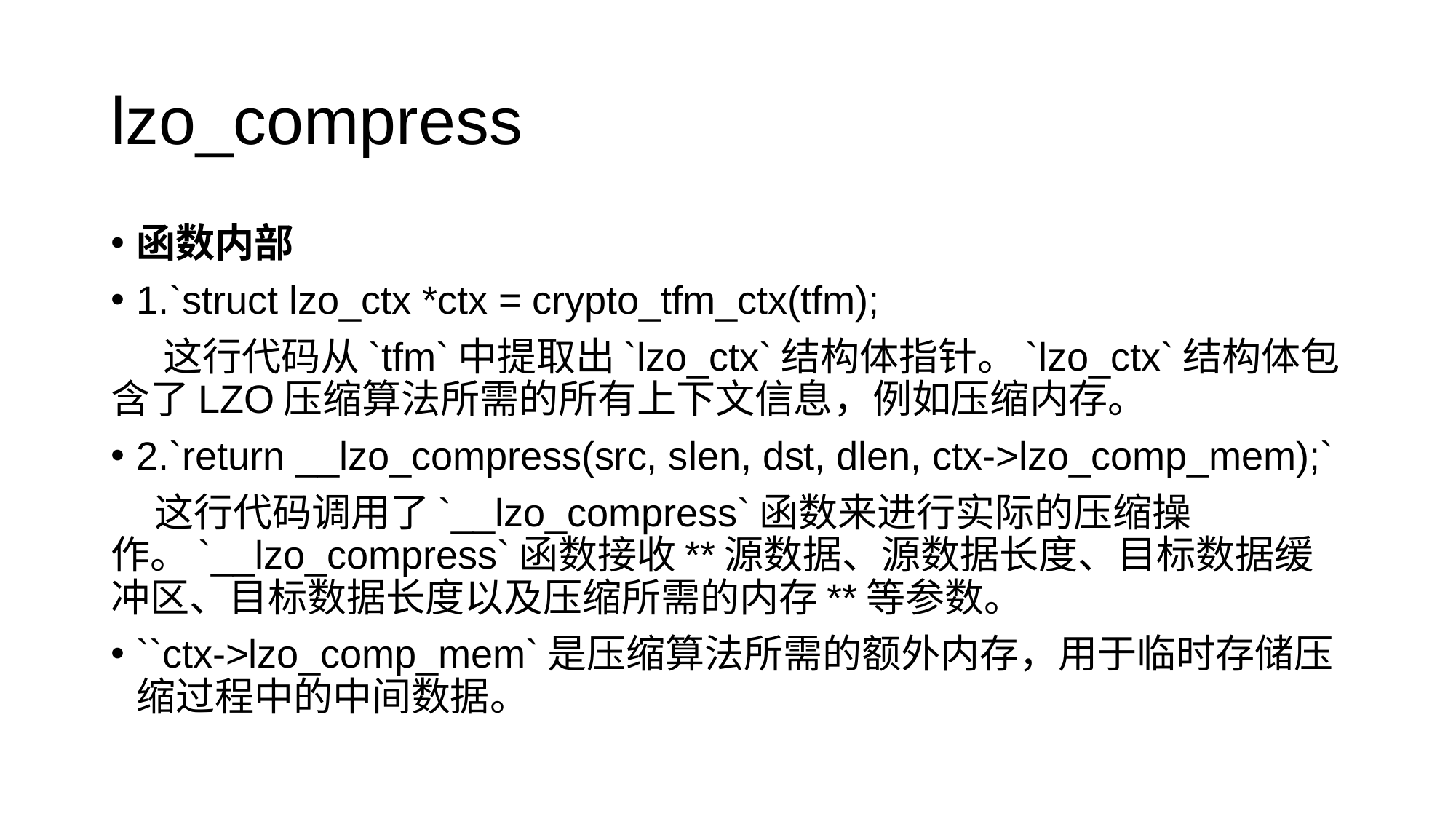

# lzo_compress
函数内部
1.`struct lzo_ctx *ctx = crypto_tfm_ctx(tfm);
     这行代码从`tfm`中提取出`lzo_ctx`结构体指针。`lzo_ctx`结构体包含了LZO压缩算法所需的所有上下文信息，例如压缩内存。
2.`return __lzo_compress(src, slen, dst, dlen, ctx->lzo_comp_mem);`
    这行代码调用了`__lzo_compress`函数来进行实际的压缩操作。`__lzo_compress`函数接收**源数据、源数据长度、目标数据缓冲区、目标数据长度以及压缩所需的内存**等参数。
``ctx->lzo_comp_mem`是压缩算法所需的额外内存，用于临时存储压缩过程中的中间数据。